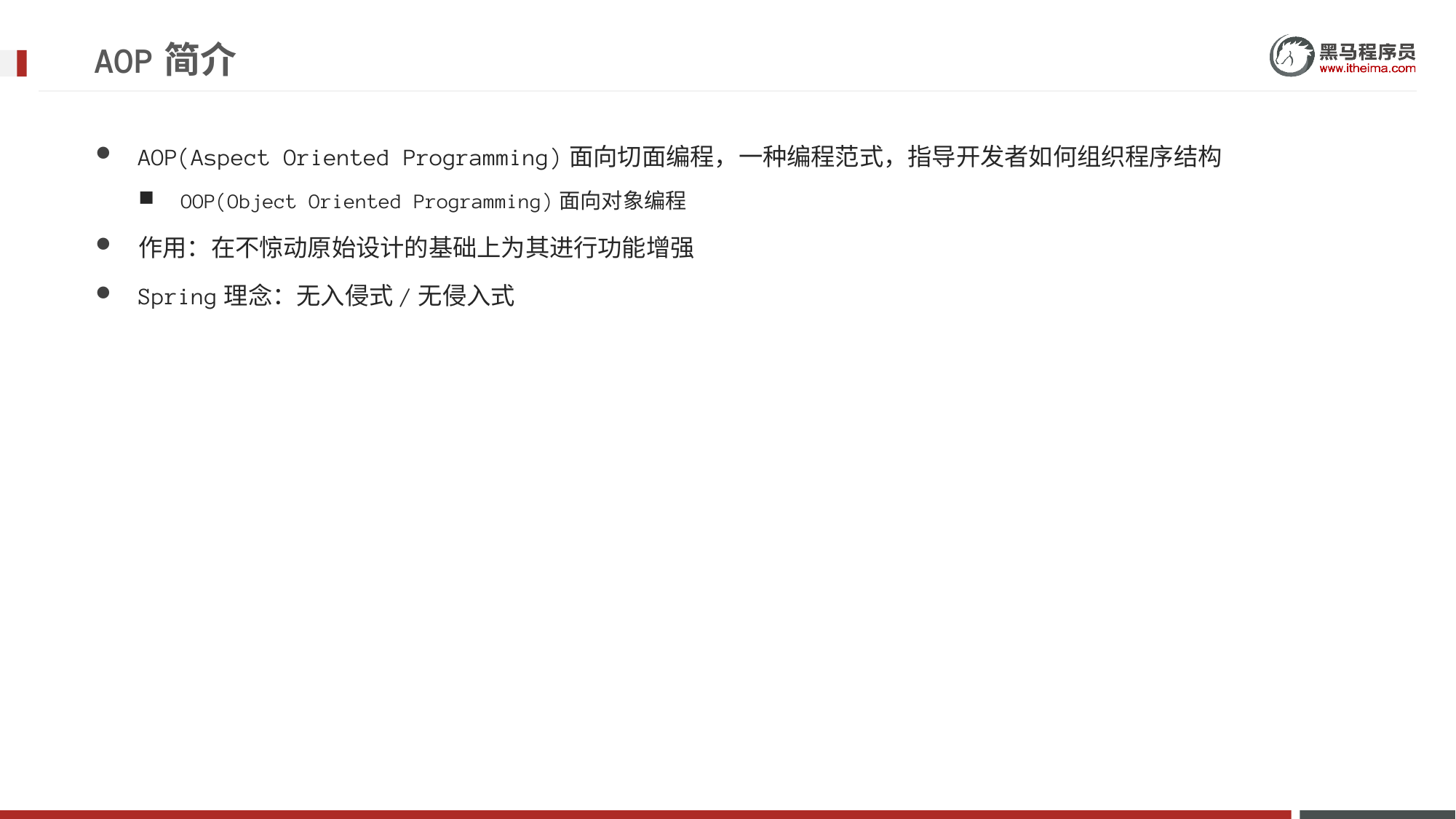

AOP简介
AOP(Aspect Oriented Programming)面向切面编程，一种编程范式，指导开发者如何组织程序结构
OOP(Object Oriented Programming)面向对象编程
作用：在不惊动原始设计的基础上为其进行功能增强
Spring理念：无入侵式/无侵入式